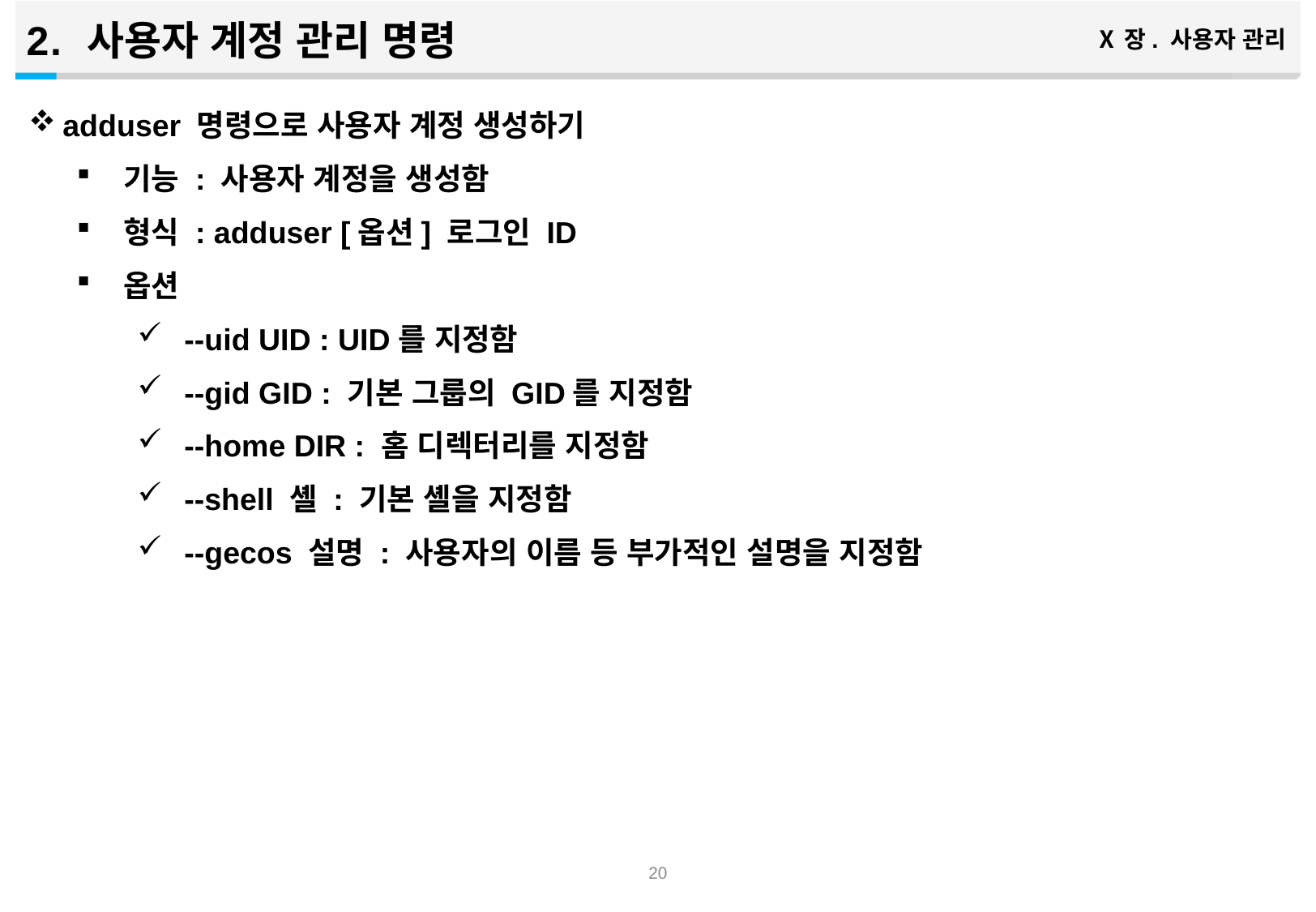

사용자 계정 관리 명령
Ⅹ장. 사용자 관리
adduser 명령으로 사용자 계정 생성하기
기능 : 사용자 계정을 생성함
형식 : adduser [옵션] 로그인 ID
옵션
--uid UID : UID를 지정함
--gid GID : 기본 그룹의 GID를 지정함
--home DIR : 홈 디렉터리를 지정함
--shell 셸 : 기본 셸을 지정함
--gecos 설명 : 사용자의 이름 등 부가적인 설명을 지정함
20